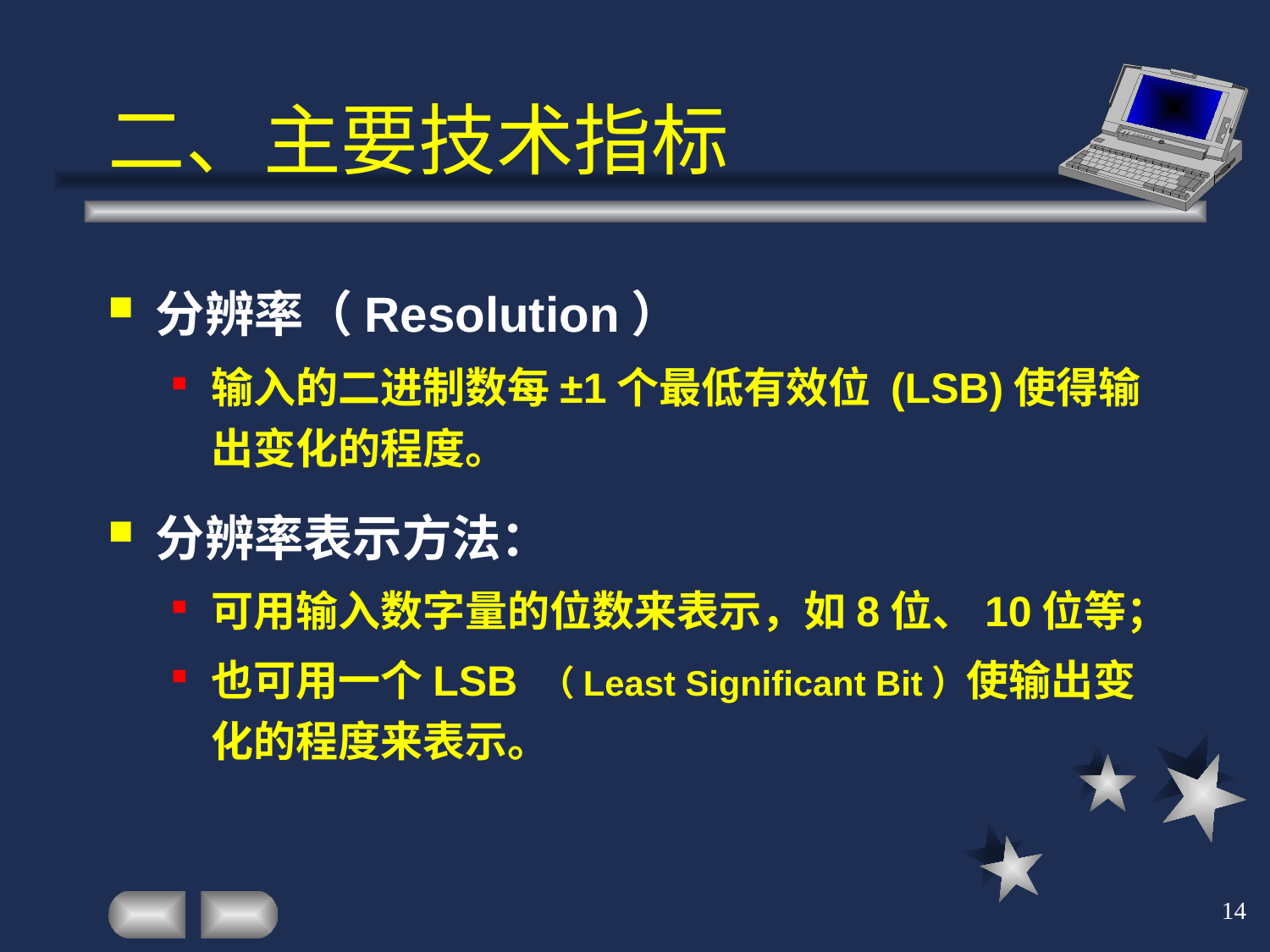

# 二、主要技术指标
分辨率（Resolution）
输入的二进制数每±1个最低有效位 (LSB)使得输出变化的程度。
分辨率表示方法：
可用输入数字量的位数来表示，如8位、10位等；
也可用一个LSB （Least Significant Bit）使输出变化的程度来表示。
14